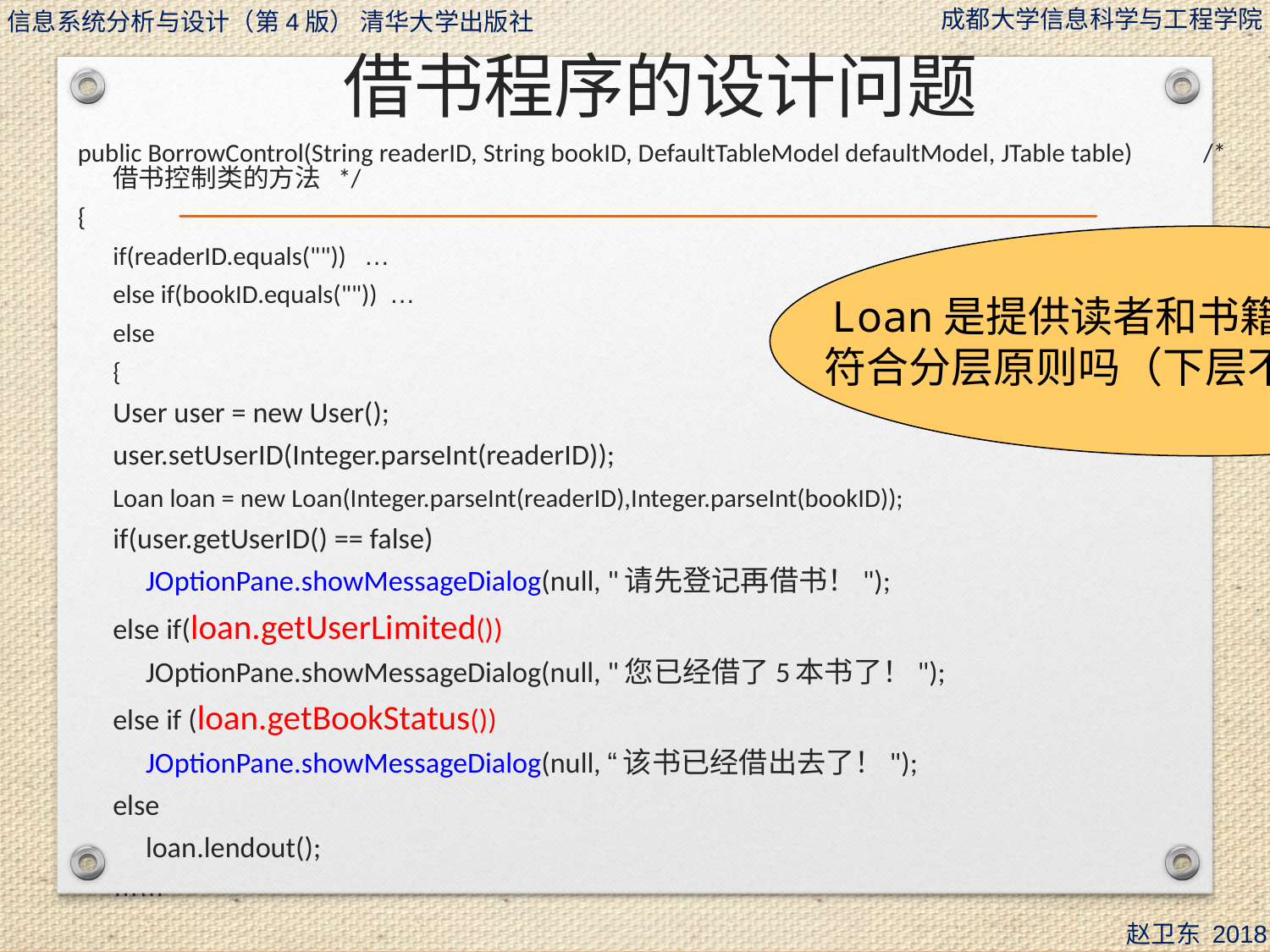

# 借书程序的设计问题
public BorrowControl(String readerID, String bookID, DefaultTableModel defaultModel, JTable table)            /*    借书控制类的方法  */
{
	if(readerID.equals(""))   …
	else if(bookID.equals(""))  …
	else
	{
		User user = new User();
		user.setUserID(Integer.parseInt(readerID));
		Loan loan = new Loan(Integer.parseInt(readerID),Integer.parseInt(bookID));
		if(user.getUserID() == false)
		     JOptionPane.showMessageDialog(null, "请先登记再借书！");
		else if(loan.getUserLimited())
		     JOptionPane.showMessageDialog(null, "您已经借了5本书了！");
		else if (loan.getBookStatus())
		     JOptionPane.showMessageDialog(null, “该书已经借出去了！");
		else
		     loan.lendout();
		……
Loan是提供读者和书籍信息的专家吗？
符合分层原则吗（下层不依赖于上层）？